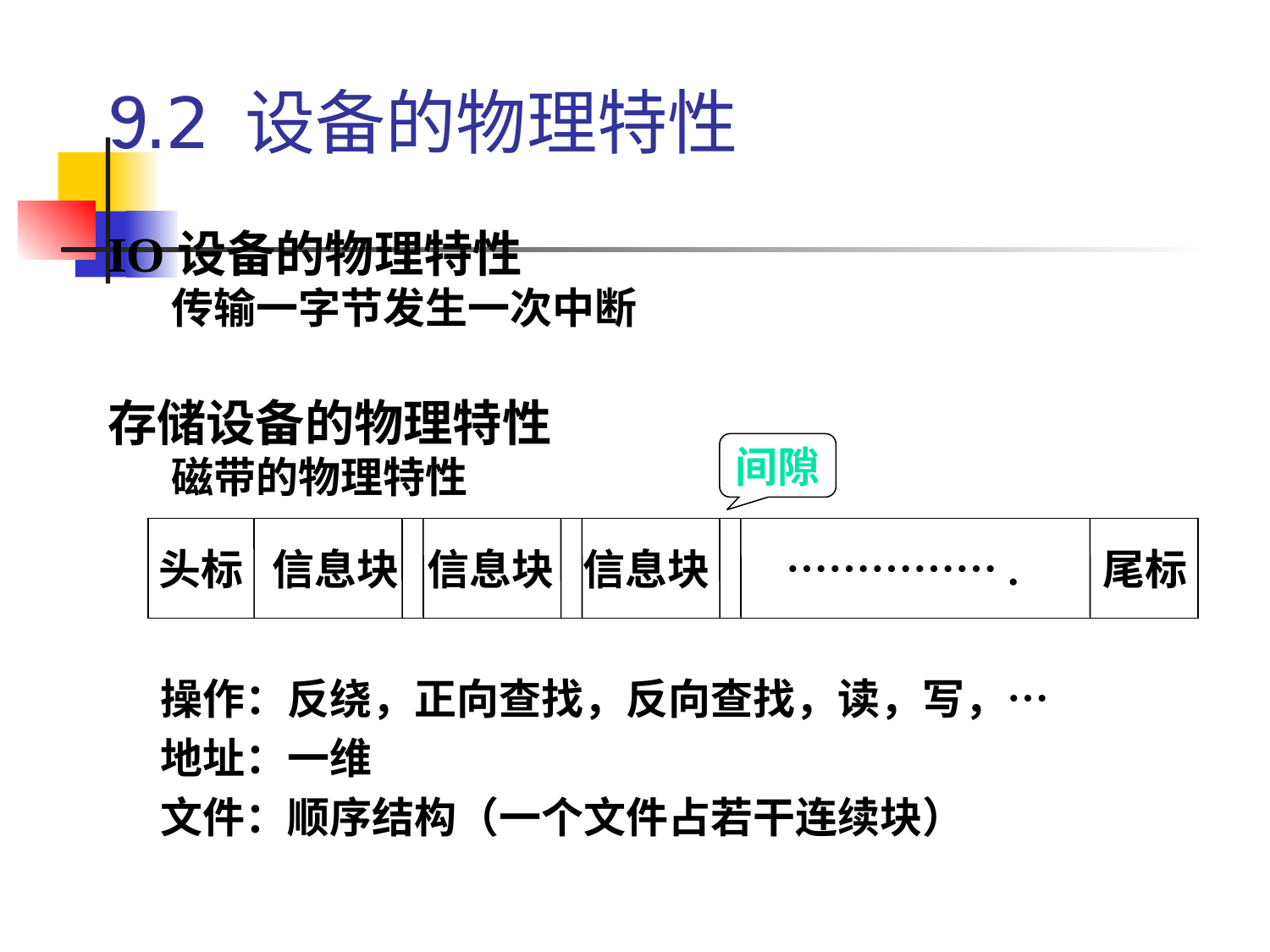

# 9.2 设备的物理特性
IO设备的物理特性
传输一字节发生一次中断

存储设备的物理特性
磁带的物理特性

间隙
头标   信息块   信息块   信息块        …………….       尾标

操作：反绕，正向查找，反向查找，读，写，…
地址：一维
文件：顺序结构（一个文件占若干连续块）